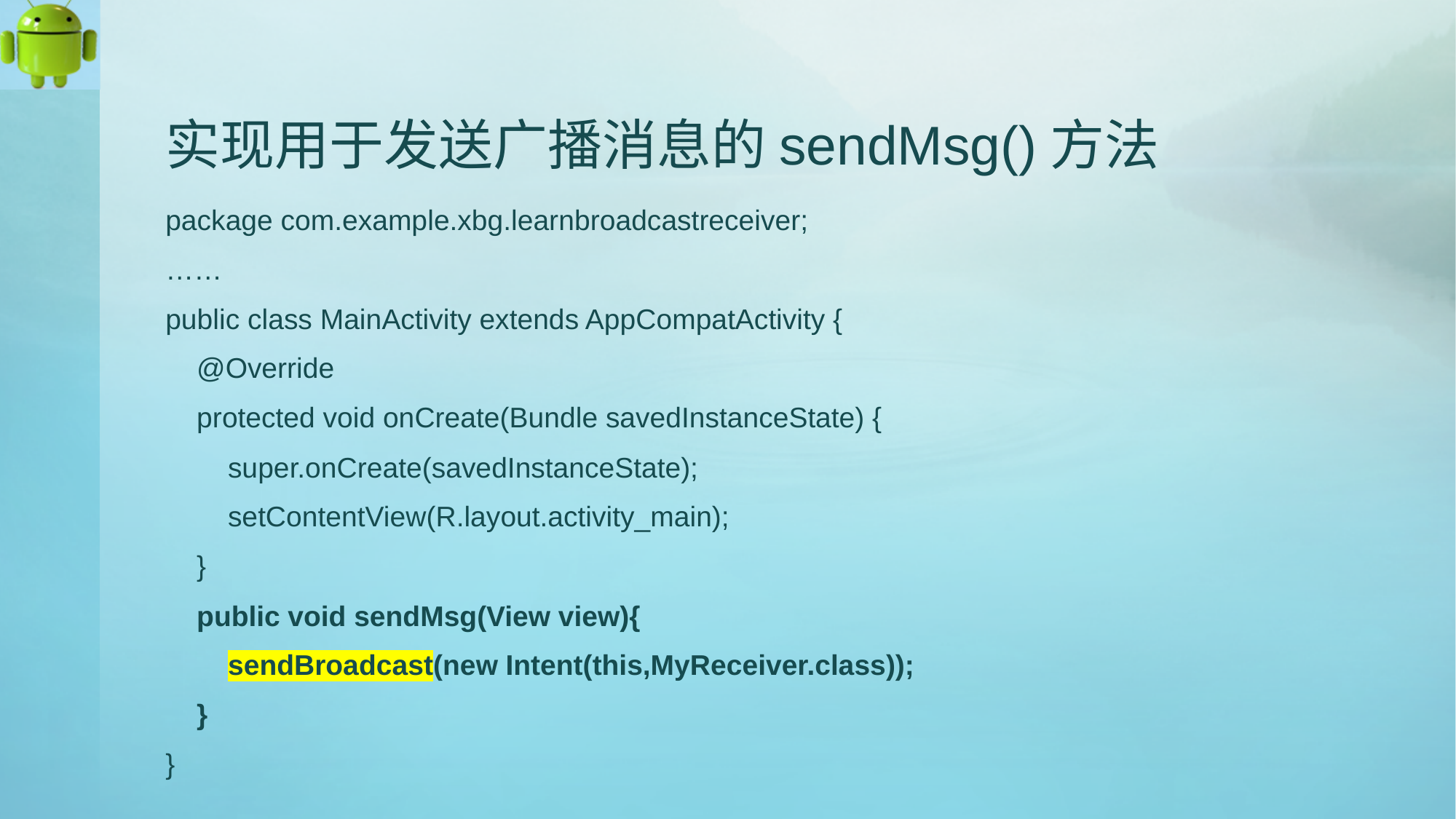

# 实现用于发送广播消息的sendMsg()方法
package com.example.xbg.learnbroadcastreceiver;
……
public class MainActivity extends AppCompatActivity {
    @Override
    protected void onCreate(Bundle savedInstanceState) {
        super.onCreate(savedInstanceState);
        setContentView(R.layout.activity_main);
    }
    public void sendMsg(View view){
        sendBroadcast(new Intent(this,MyReceiver.class));
    }
}